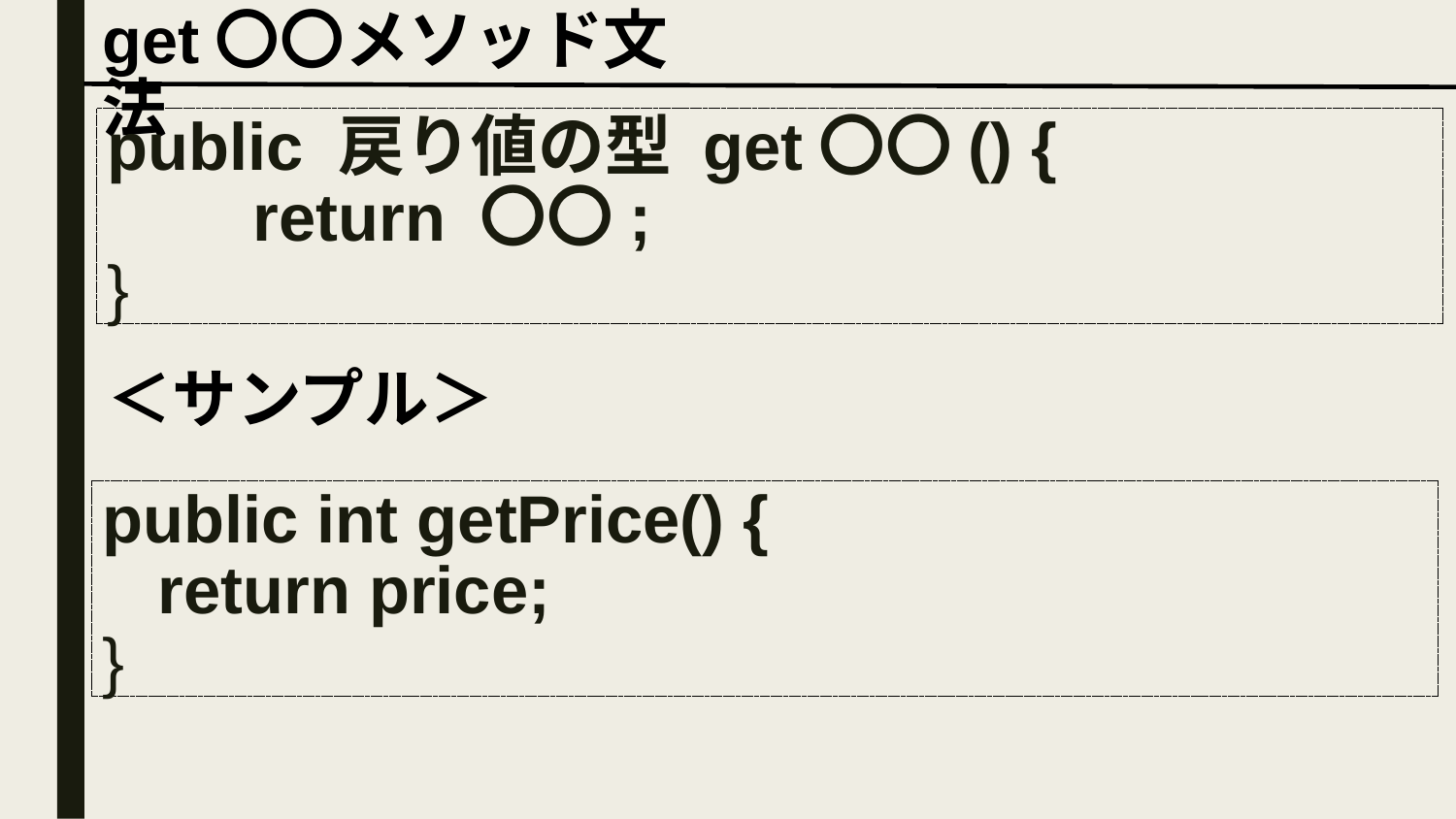

# get〇〇メソッド文法
public 戻り値の型 get〇〇() {
	return 〇〇;
}
＜サンプル＞
public int getPrice() {
   return price;
}